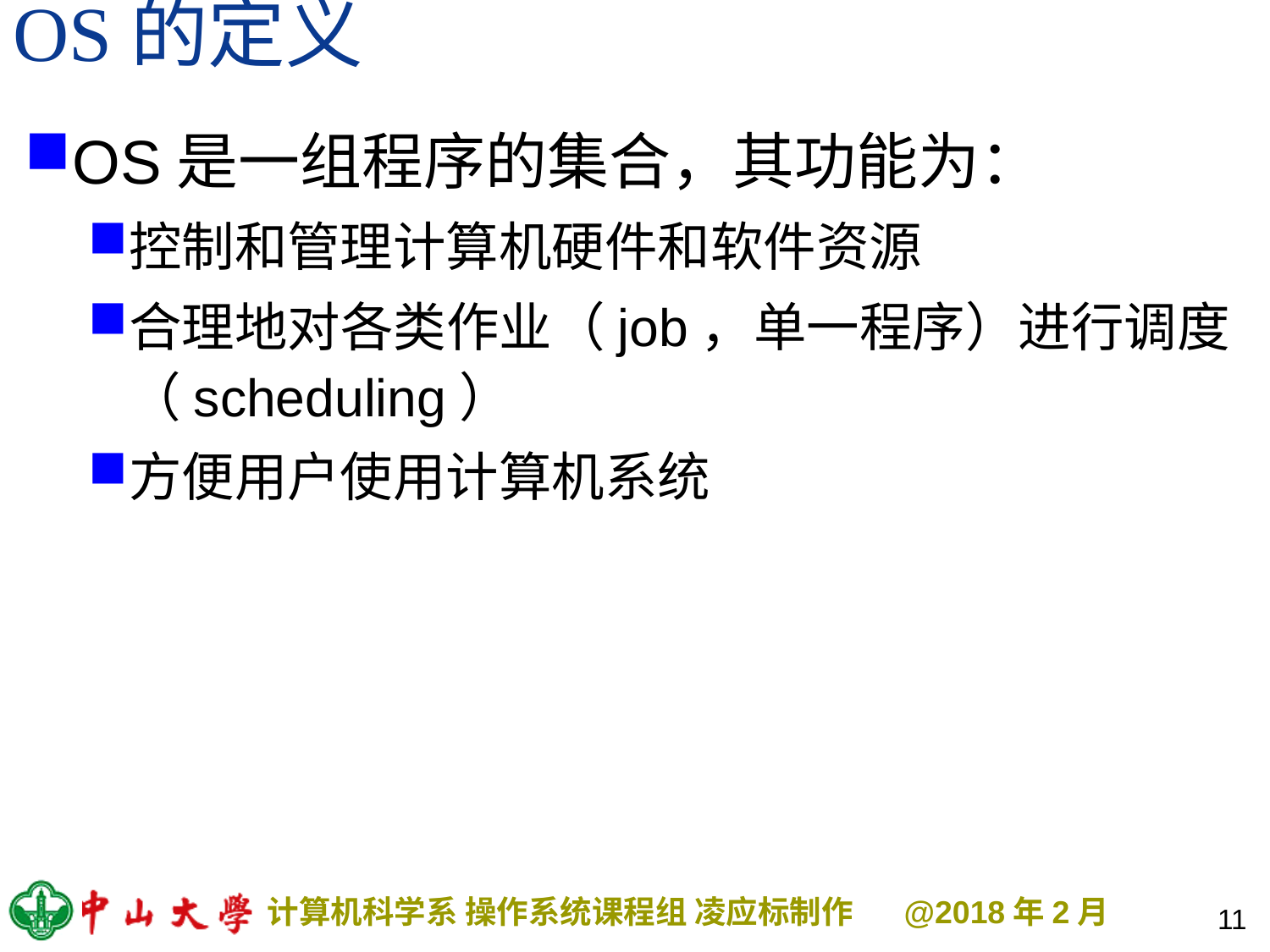

# OS的定义
OS是一组程序的集合，其功能为：
控制和管理计算机硬件和软件资源
合理地对各类作业（job，单一程序）进行调度（scheduling）
方便用户使用计算机系统
11